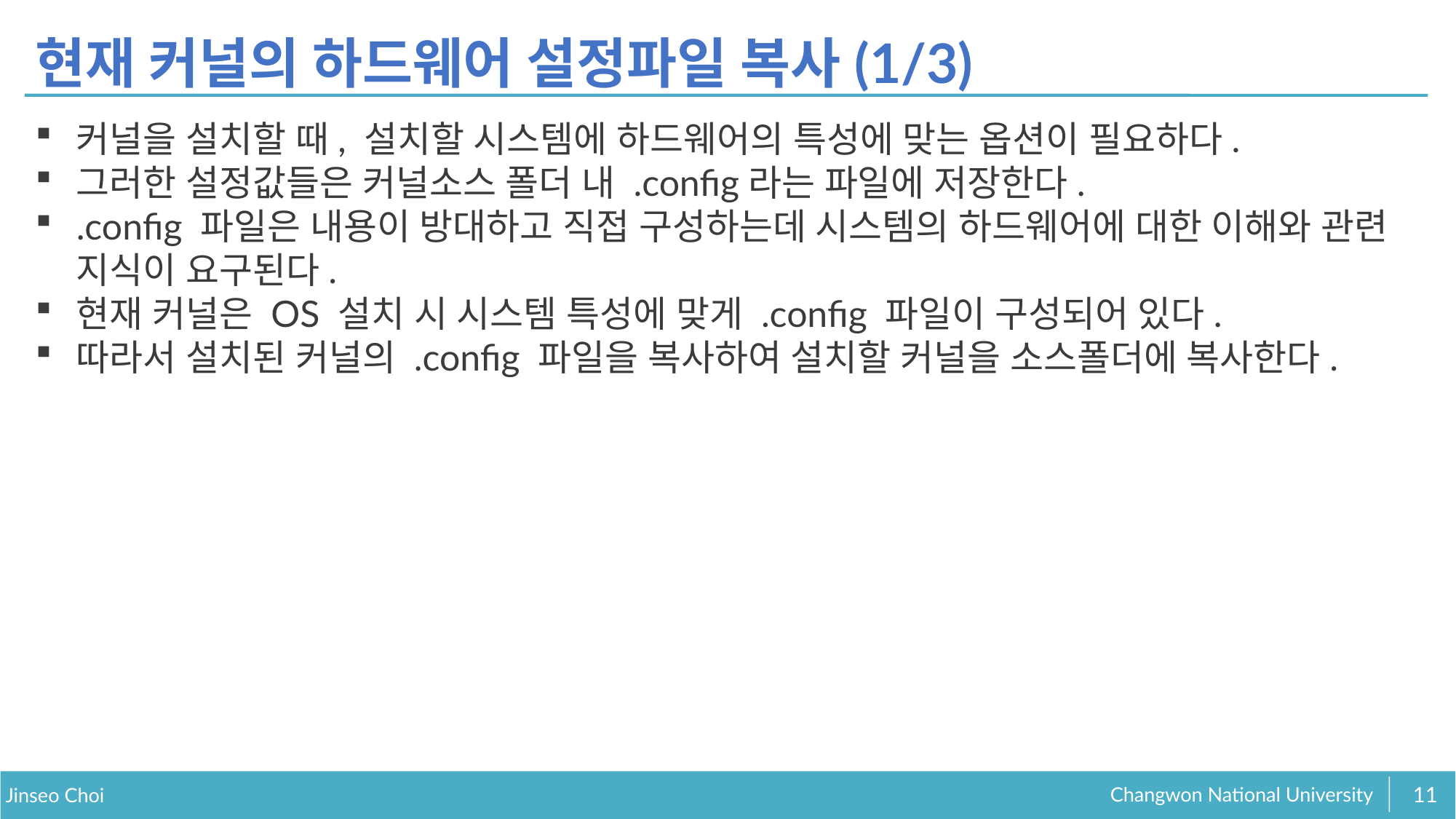

현재 커널의 하드웨어 설정파일 복사(1/3)
커널을 설치할 때, 설치할 시스템에 하드웨어의 특성에 맞는 옵션이 필요하다.
그러한 설정값들은 커널소스 폴더 내 .config라는 파일에 저장한다.
.config 파일은 내용이 방대하고 직접 구성하는데 시스템의 하드웨어에 대한 이해와 관련 지식이 요구된다.
현재 커널은 OS 설치 시 시스템 특성에 맞게 .config 파일이 구성되어 있다.
따라서 설치된 커널의 .config 파일을 복사하여 설치할 커널을 소스폴더에 복사한다.

11